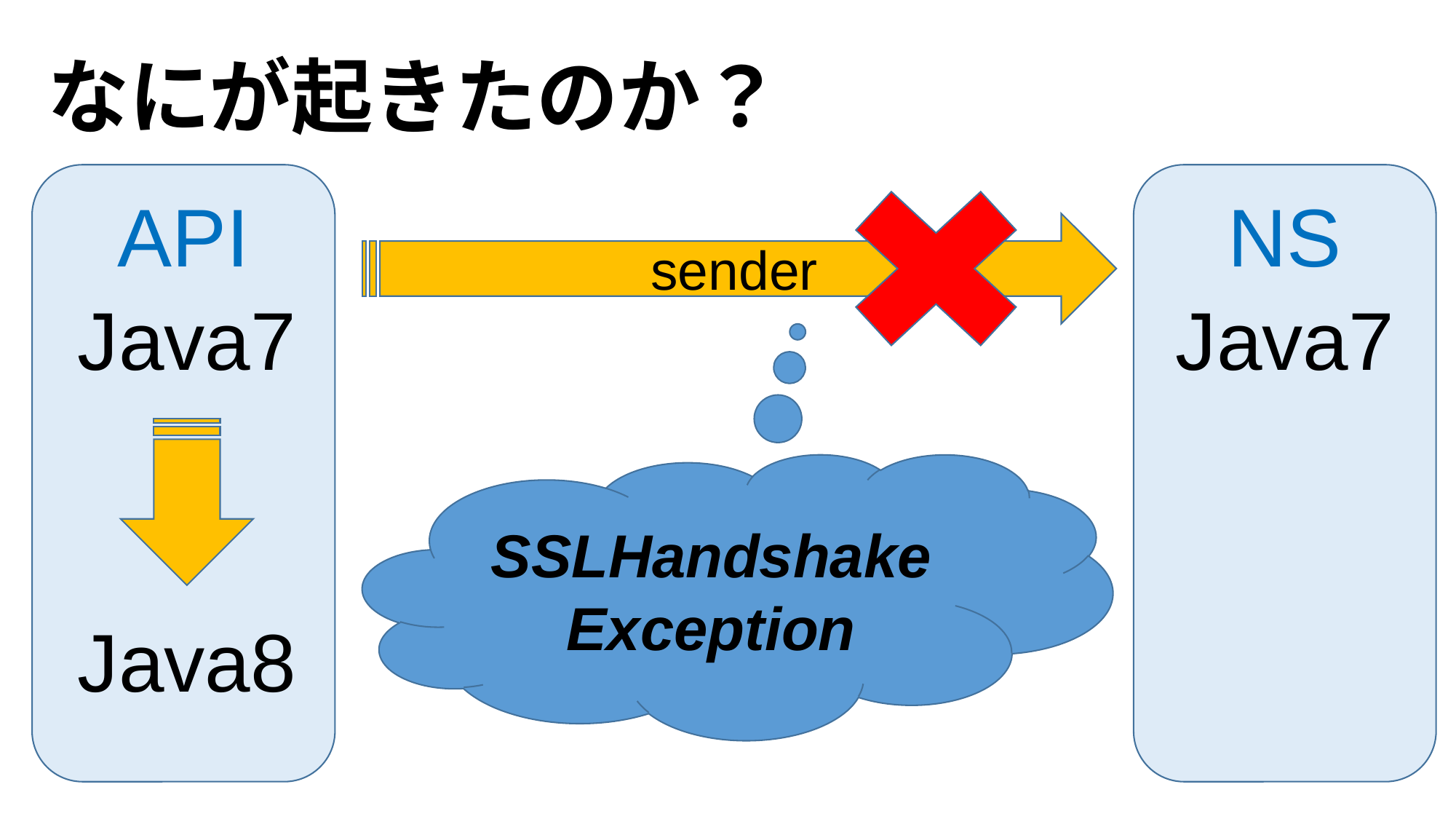

なにが起きたのか？

API
NS
sender
Java7
Java7

SSLHandshakeException
Java8